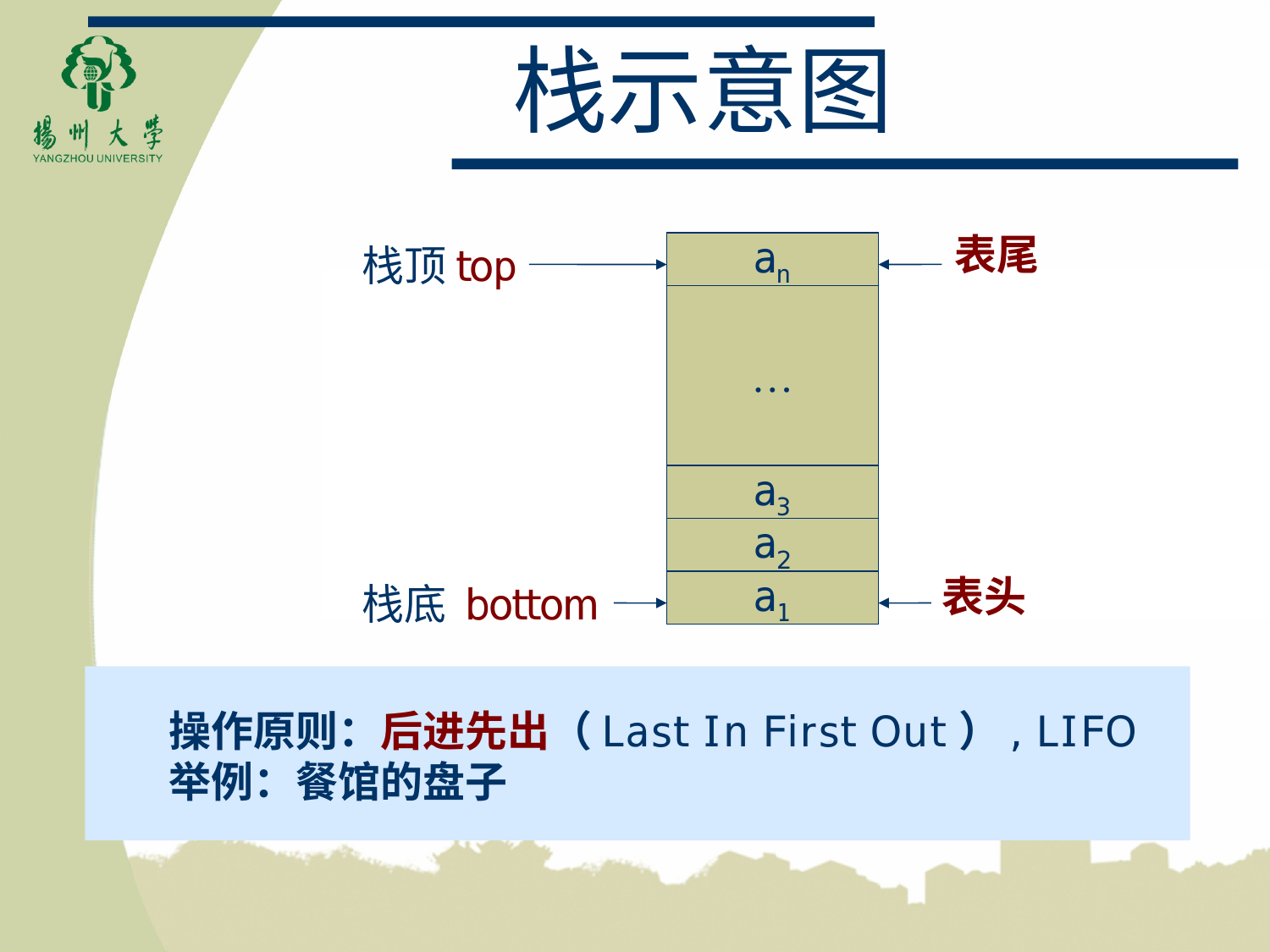

# 栈示意图
表尾
栈顶top
an

…
a3
a2
表头
栈底 bottom
a1

操作原则：后进先出（Last In First Out）, LIFO
举例：餐馆的盘子